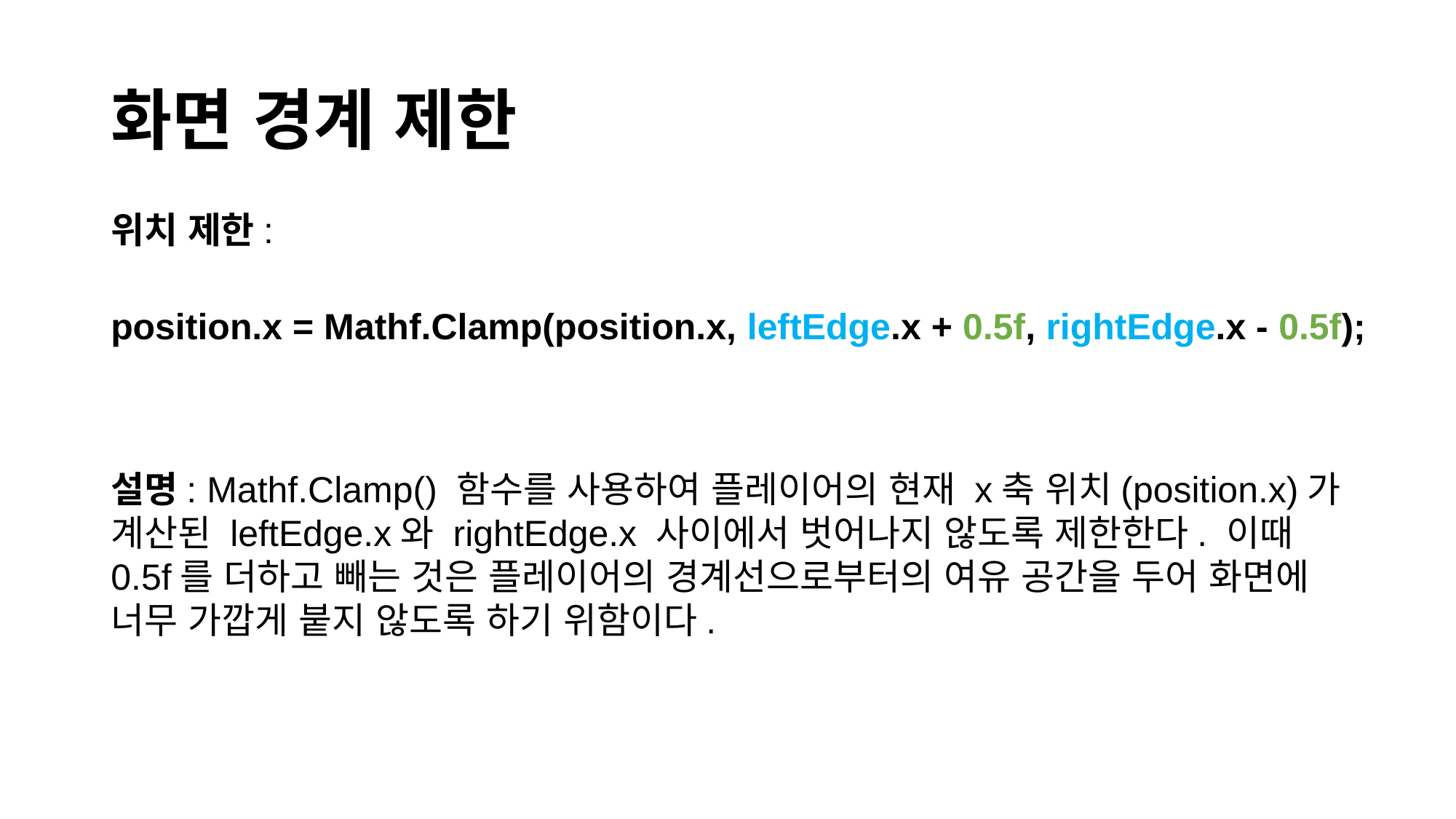

# 화면 경계 제한
위치 제한:
position.x = Mathf.Clamp(position.x, leftEdge.x + 0.5f, rightEdge.x - 0.5f);
설명: Mathf.Clamp() 함수를 사용하여 플레이어의 현재 x축 위치(position.x)가 계산된 leftEdge.x와 rightEdge.x 사이에서 벗어나지 않도록 제한한다. 이때 0.5f를 더하고 빼는 것은 플레이어의 경계선으로부터의 여유 공간을 두어 화면에 너무 가깝게 붙지 않도록 하기 위함이다.